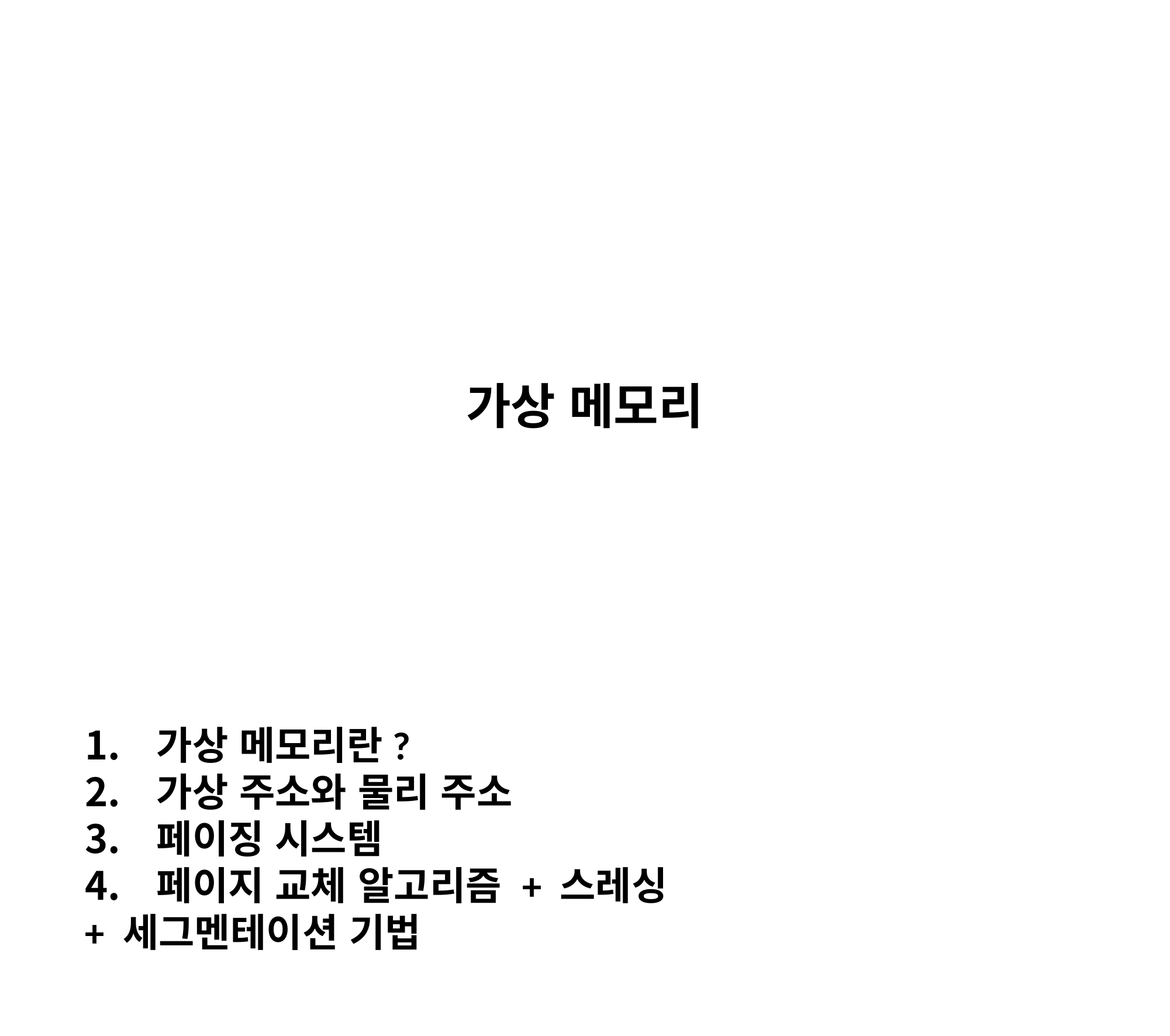

가상 메모리
가상 메모리란?
가상 주소와 물리 주소
페이징 시스템
페이지 교체 알고리즘 + 스레싱
+ 세그멘테이션 기법